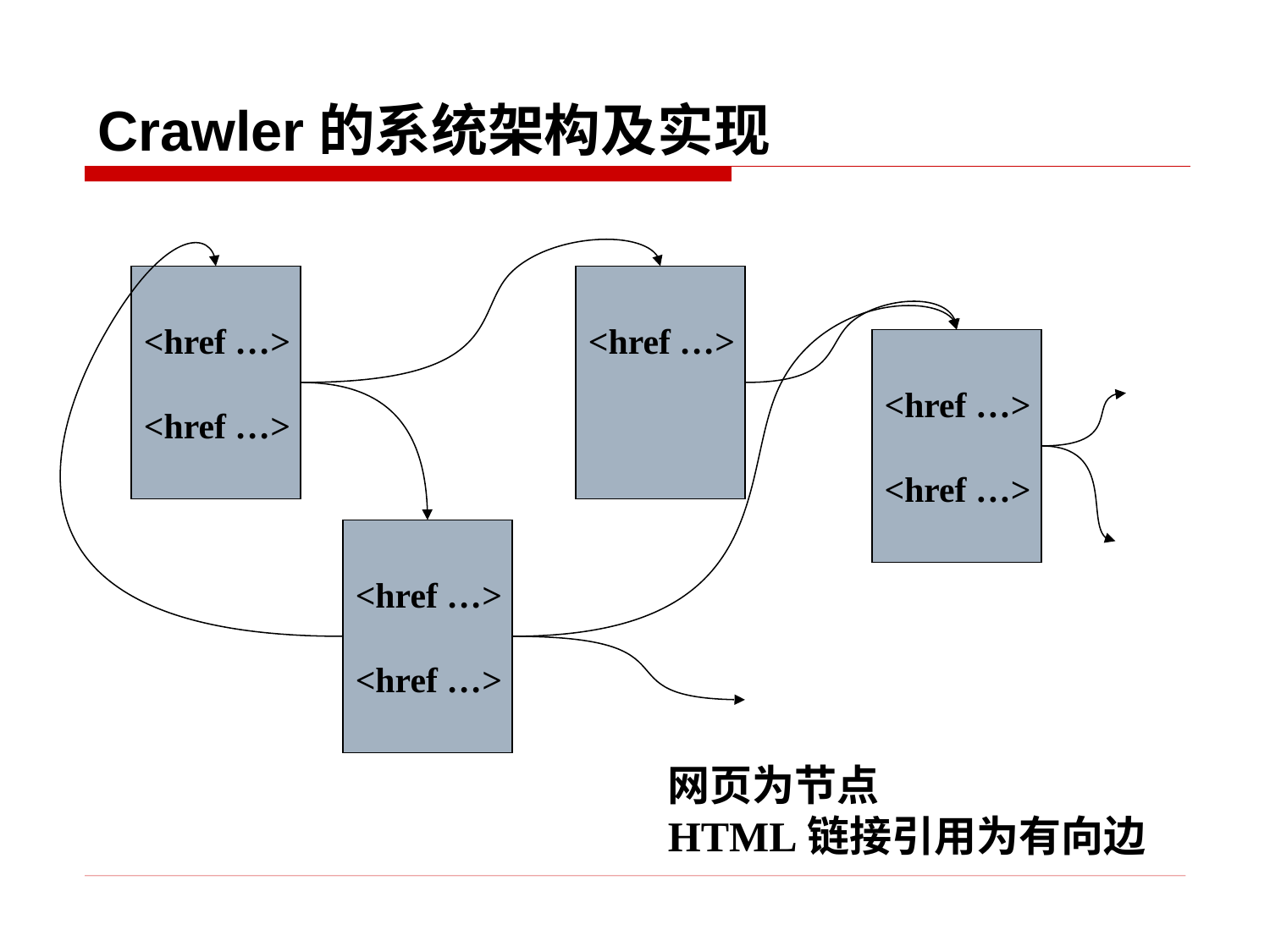

Crawler的系统架构及实现
<href …>

<href …>
<href …>

<href …>

<href …>
<href …>

<href …>
网页为节点
HTML链接引用为有向边
24